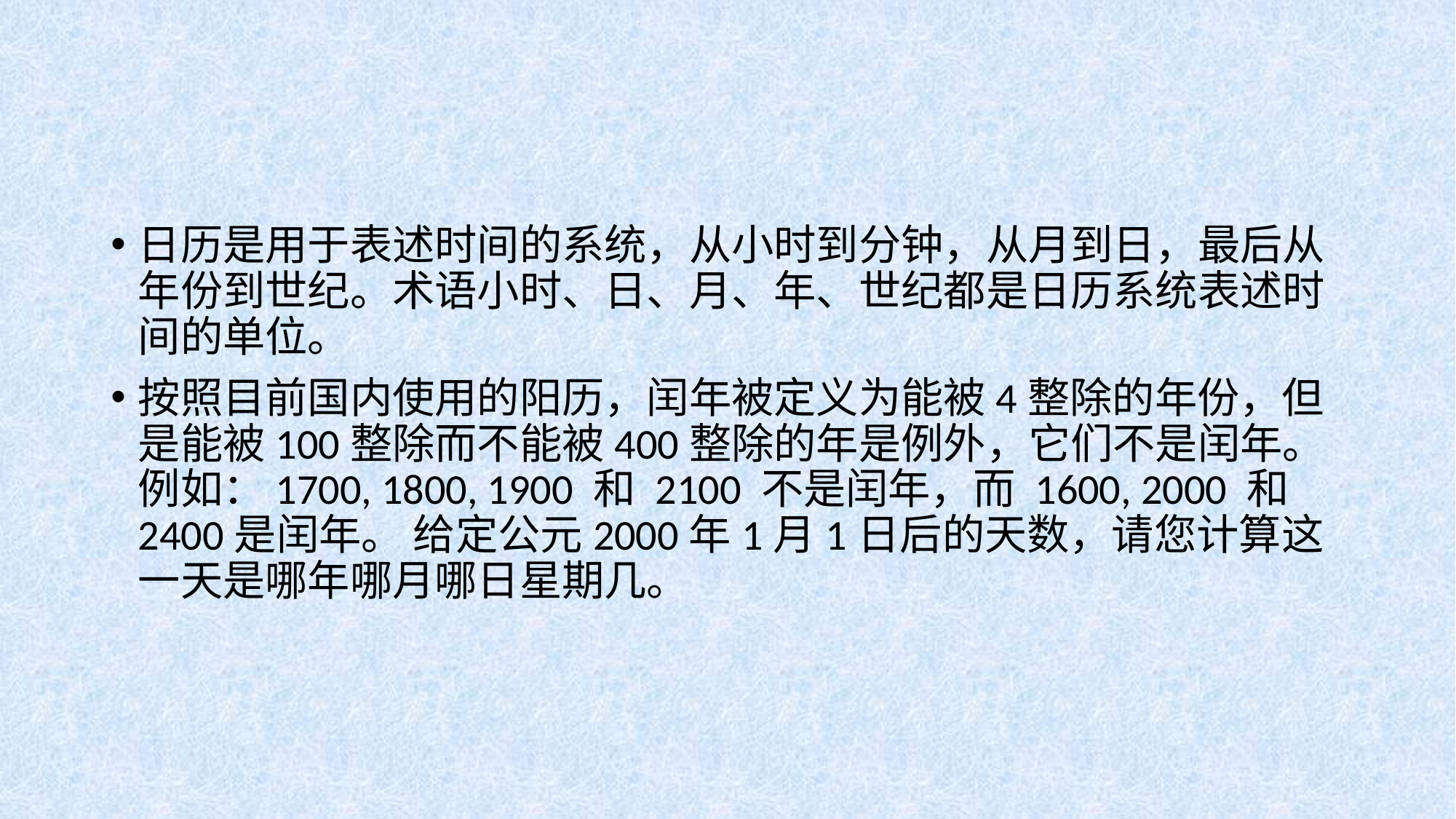

#
日历是用于表述时间的系统，从小时到分钟，从月到日，最后从年份到世纪。术语小时、日、月、年、世纪都是日历系统表述时间的单位。
按照目前国内使用的阳历，闰年被定义为能被4整除的年份，但是能被100整除而不能被400整除的年是例外，它们不是闰年。例如：1700, 1800, 1900 和 2100 不是闰年，而 1600, 2000 和 2400是闰年。 给定公元2000年1月1日后的天数，请您计算这一天是哪年哪月哪日星期几。